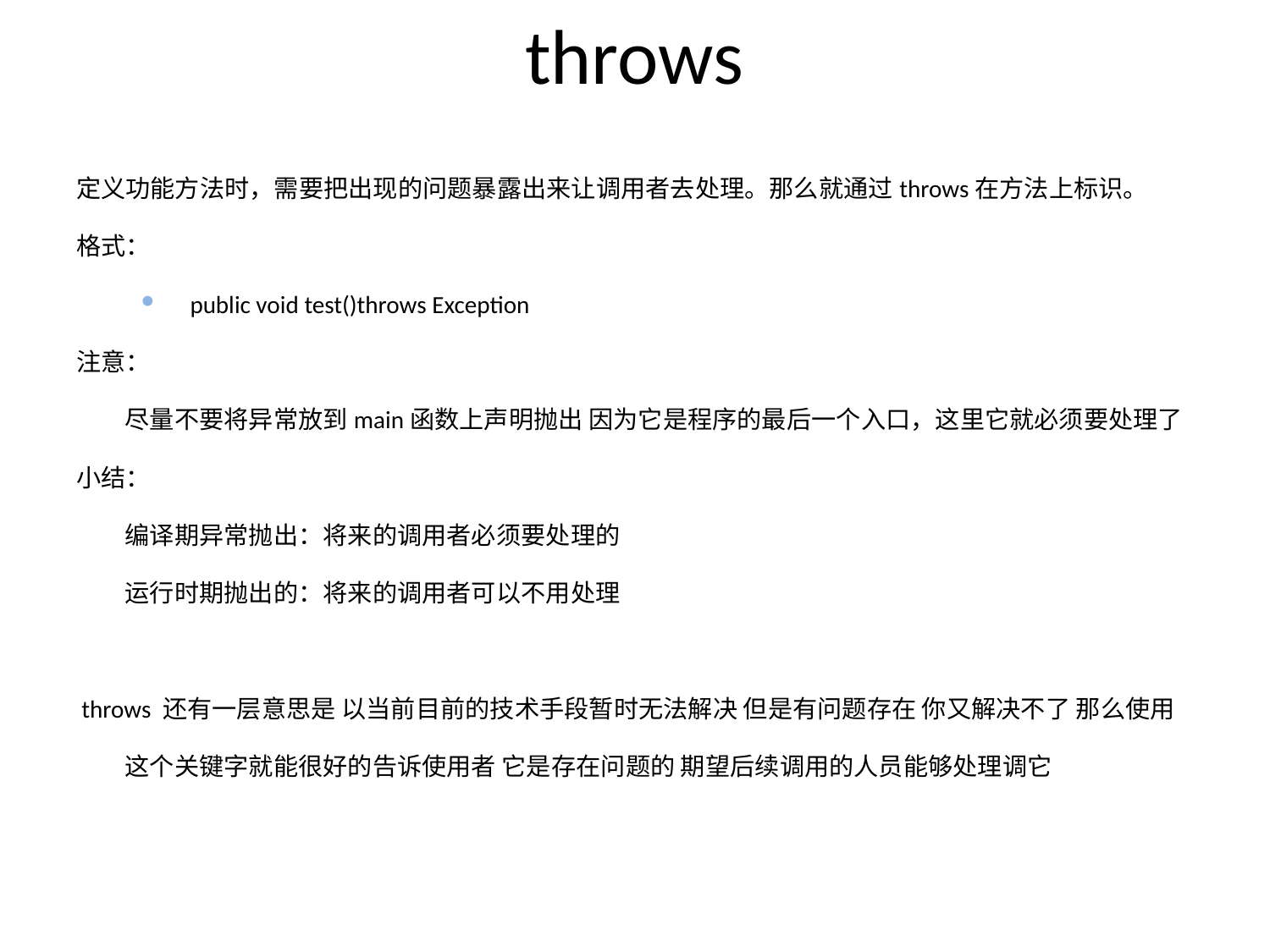

# throws

定义功能方法时，需要把出现的问题暴露出来让调用者去处理。那么就通过throws在方法上标识。
格式：
public void test()throws Exception
注意：
	尽量不要将异常放到main函数上声明抛出 因为它是程序的最后一个入口，这里它就必须要处理了
小结：
	编译期异常抛出：将来的调用者必须要处理的
	运行时期抛出的：将来的调用者可以不用处理

 throws 还有一层意思是 以当前目前的技术手段暂时无法解决 但是有问题存在 你又解决不了 那么使用这个关键字就能很好的告诉使用者 它是存在问题的 期望后续调用的人员能够处理调它